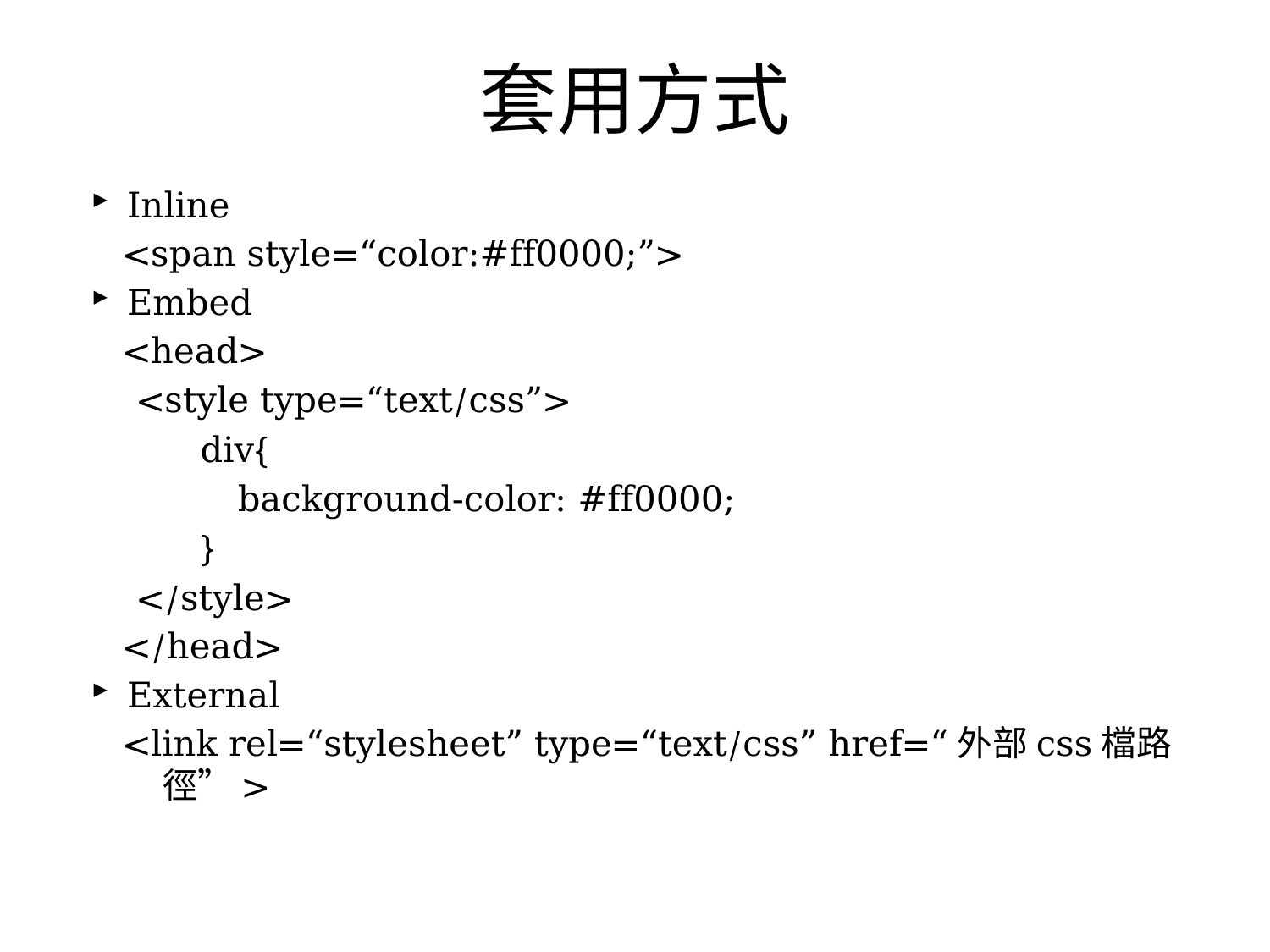

# 套用方式
Inline
<span style=“color:#ff0000;”>
Embed
<head>
<style type=“text/css”>
div{
background-color: #ff0000;
}
</style>
</head>
External
<link rel=“stylesheet” type=“text/css” href=“外部css檔路徑”>